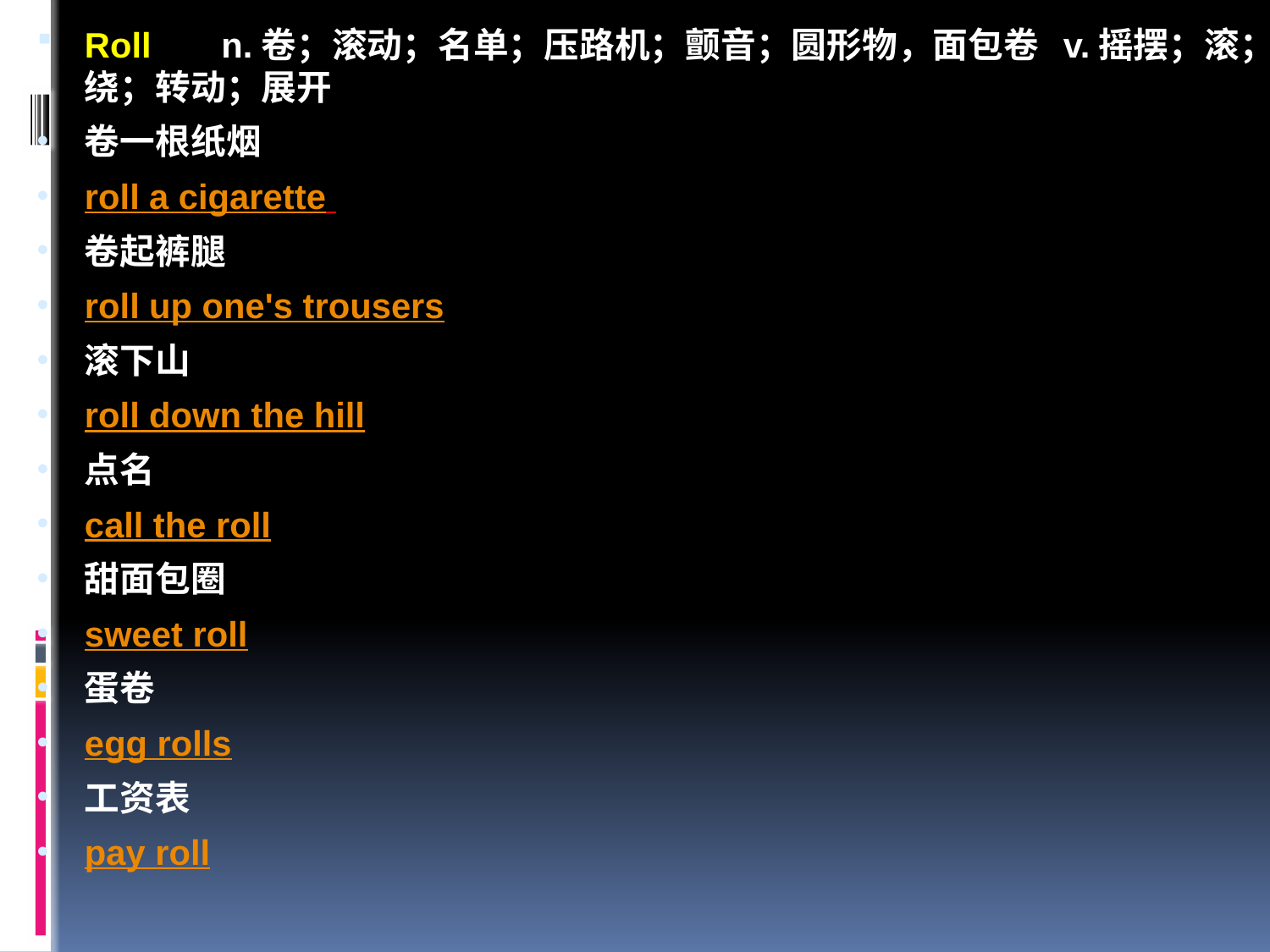

Roll 　 n.卷；滚动；名单；压路机；颤音；圆形物，面包卷  v.摇摆；滚；绕；转动；展开
卷一根纸烟
roll a cigarette
卷起裤腿
roll up one's trousers
滚下山
roll down the hill
点名
call the roll
甜面包圈
sweet roll
蛋卷
egg rolls
工资表
pay roll